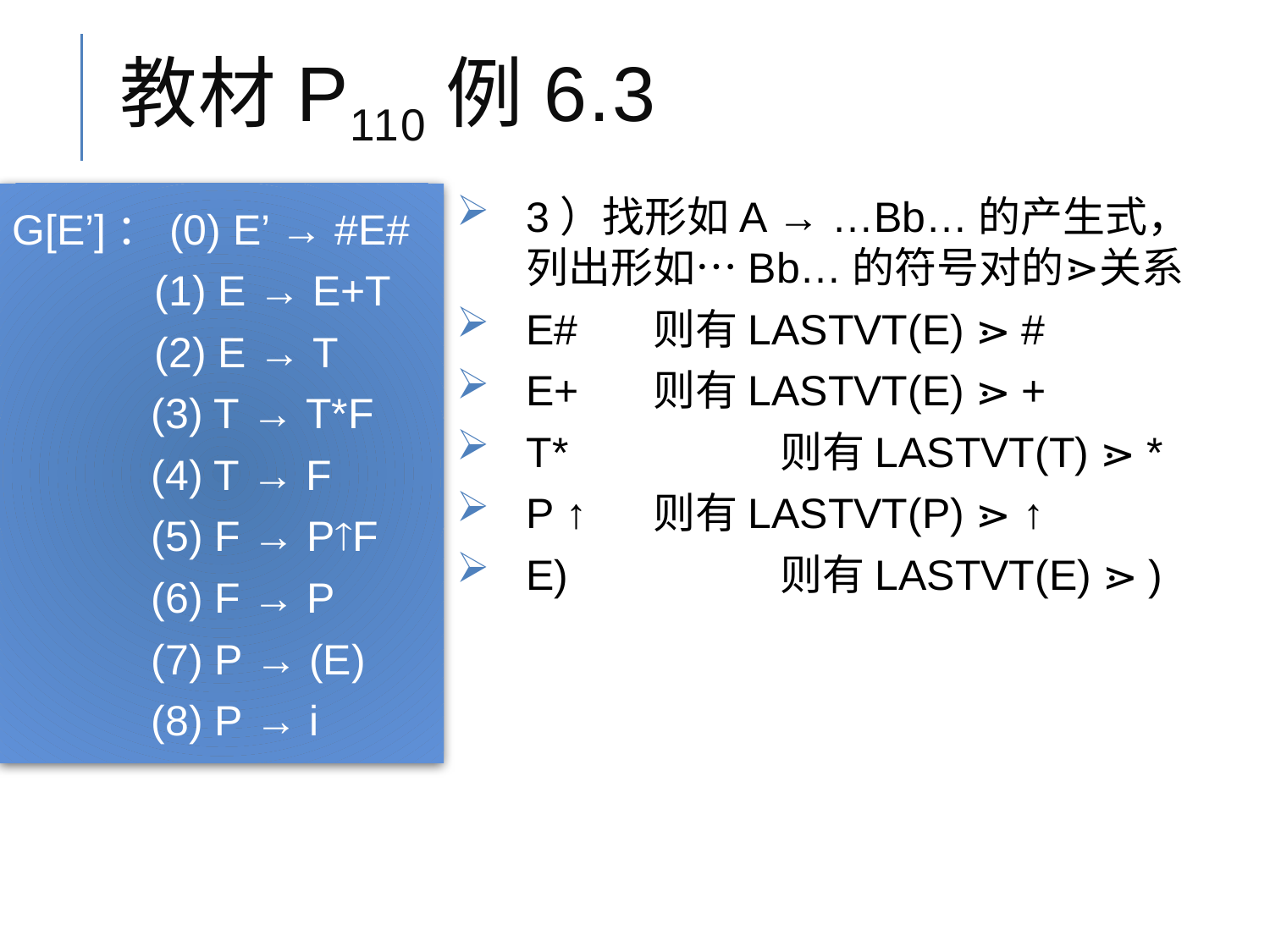

# 教材P110例6.3
G[E’]：(0) E’ → #E#
            (1) E → E+T
            (2) E → T
	 (3) T → T*F
	 (4) T → F
	 (5) F → P↑F
	 (6) F → P
	 (7) P → (E)
	 (8) P → i
3）找形如A → …Bb…的产生式，列出形如…Bb…的符号对的⋗关系
E# 	则有LASTVT(E) ⋗ #
E+ 	则有LASTVT(E) ⋗ +
T* 		则有LASTVT(T) ⋗ *
P ↑­ 	则有LASTVT(P) ⋗ ↑  ­
E) 		则有LASTVT(E) ⋗ )
44